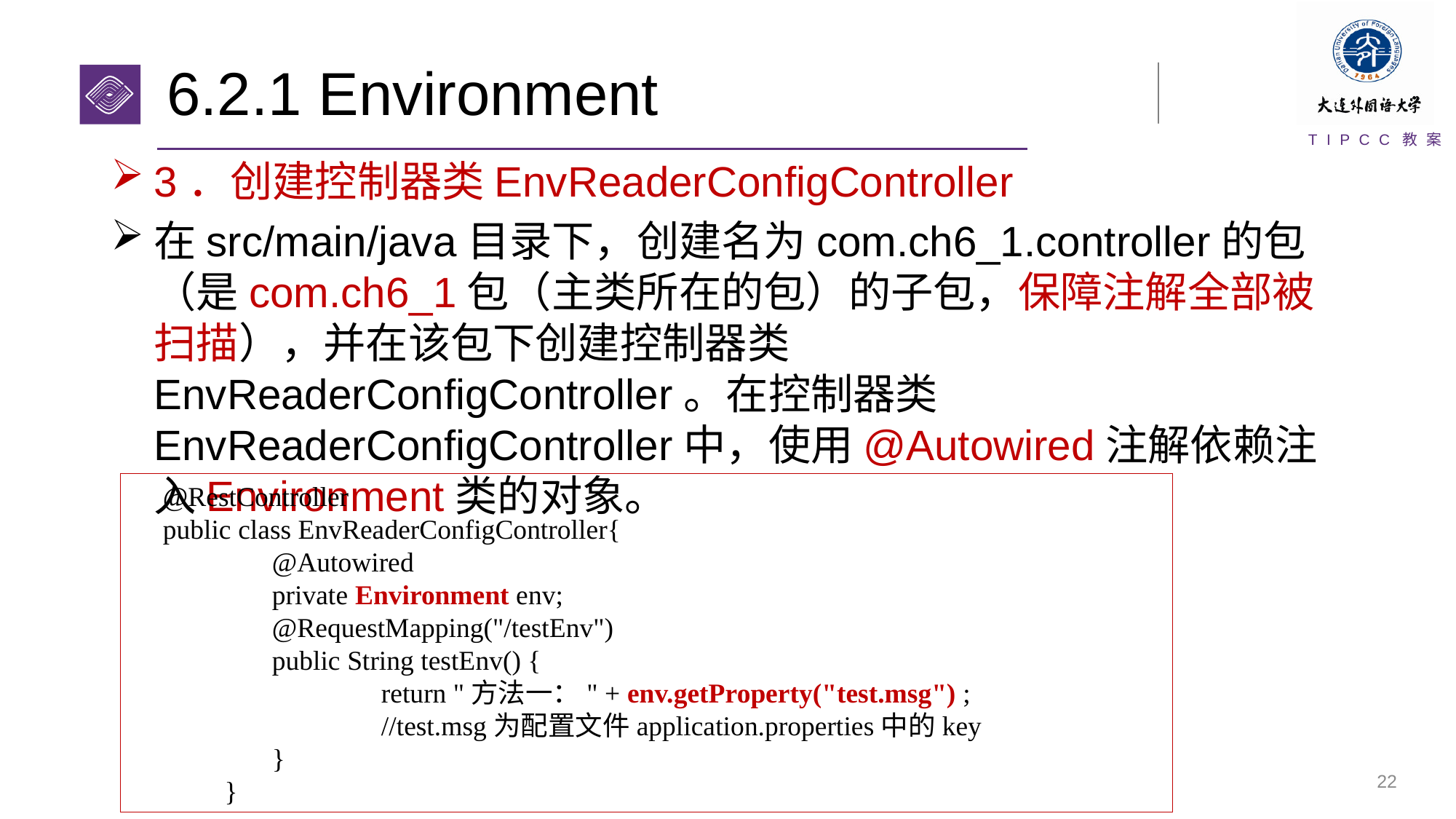

# 6.2.1 Environment
3．创建控制器类EnvReaderConfigController
在src/main/java目录下，创建名为com.ch6_1.controller的包（是com.ch6_1包（主类所在的包）的子包，保障注解全部被扫描），并在该包下创建控制器类EnvReaderConfigController。在控制器类EnvReaderConfigController中，使用@Autowired注解依赖注入Environment类的对象。

@RestController
public class EnvReaderConfigController{
	@Autowired
	private Environment env;
	@RequestMapping("/testEnv")
	public String testEnv() {
		return "方法一：" + env.getProperty("test.msg") ;
		//test.msg为配置文件application.properties中的key
	}
}
22